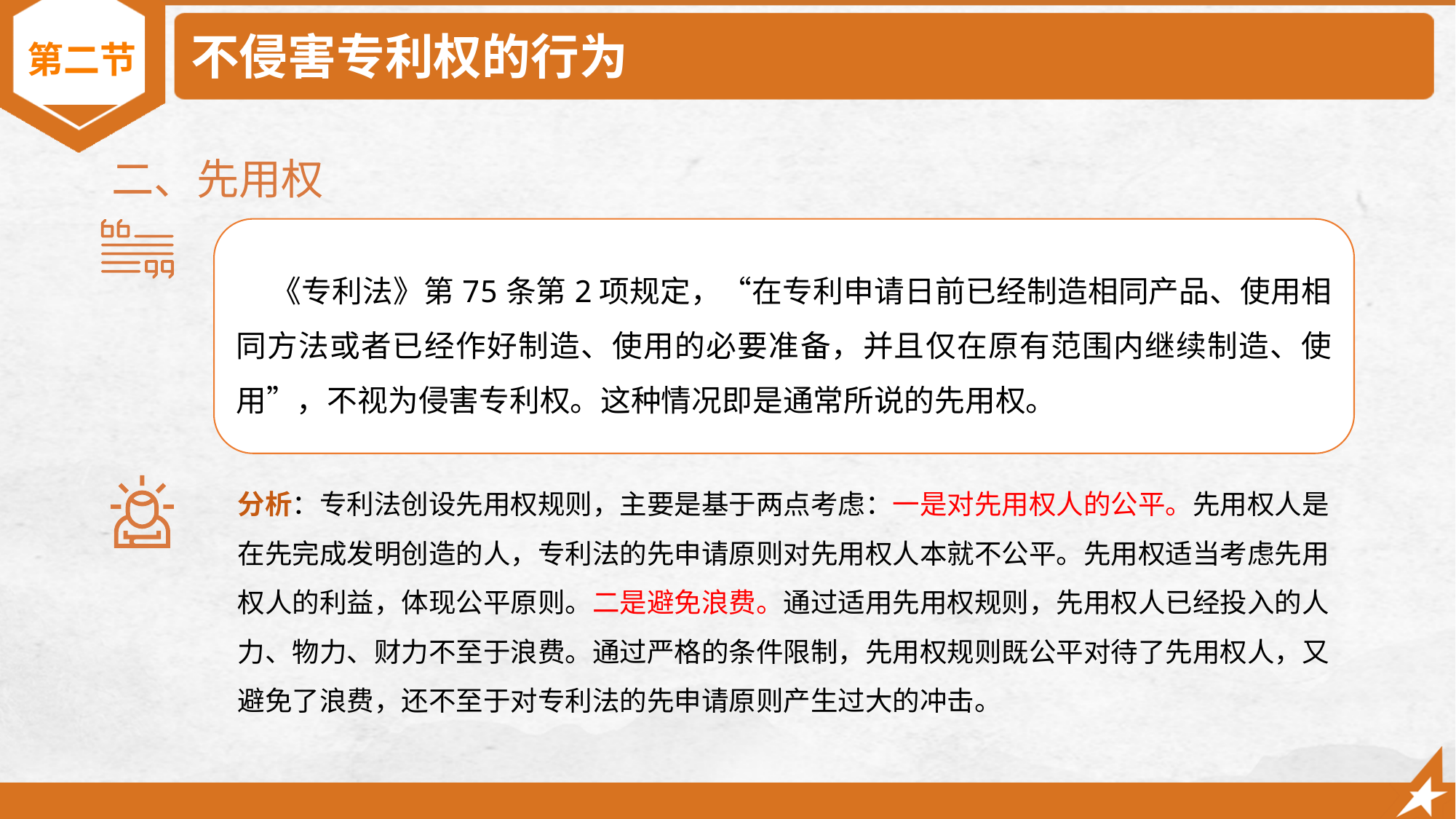

# 不侵害专利权的行为
第二节
二、先用权

    《专利法》第75条第2项规定，“在专利申请日前已经制造相同产品、使用相同方法或者已经作好制造、使用的必要准备，并且仅在原有范围内继续制造、使用”，不视为侵害专利权。这种情况即是通常所说的先用权。

分析：专利法创设先用权规则，主要是基于两点考虑：一是对先用权人的公平。先用权人是在先完成发明创造的人，专利法的先申请原则对先用权人本就不公平。先用权适当考虑先用权人的利益，体现公平原则。二是避免浪费。通过适用先用权规则，先用权人已经投入的人力、物力、财力不至于浪费。通过严格的条件限制，先用权规则既公平对待了先用权人，又避免了浪费，还不至于对专利法的先申请原则产生过大的冲击。